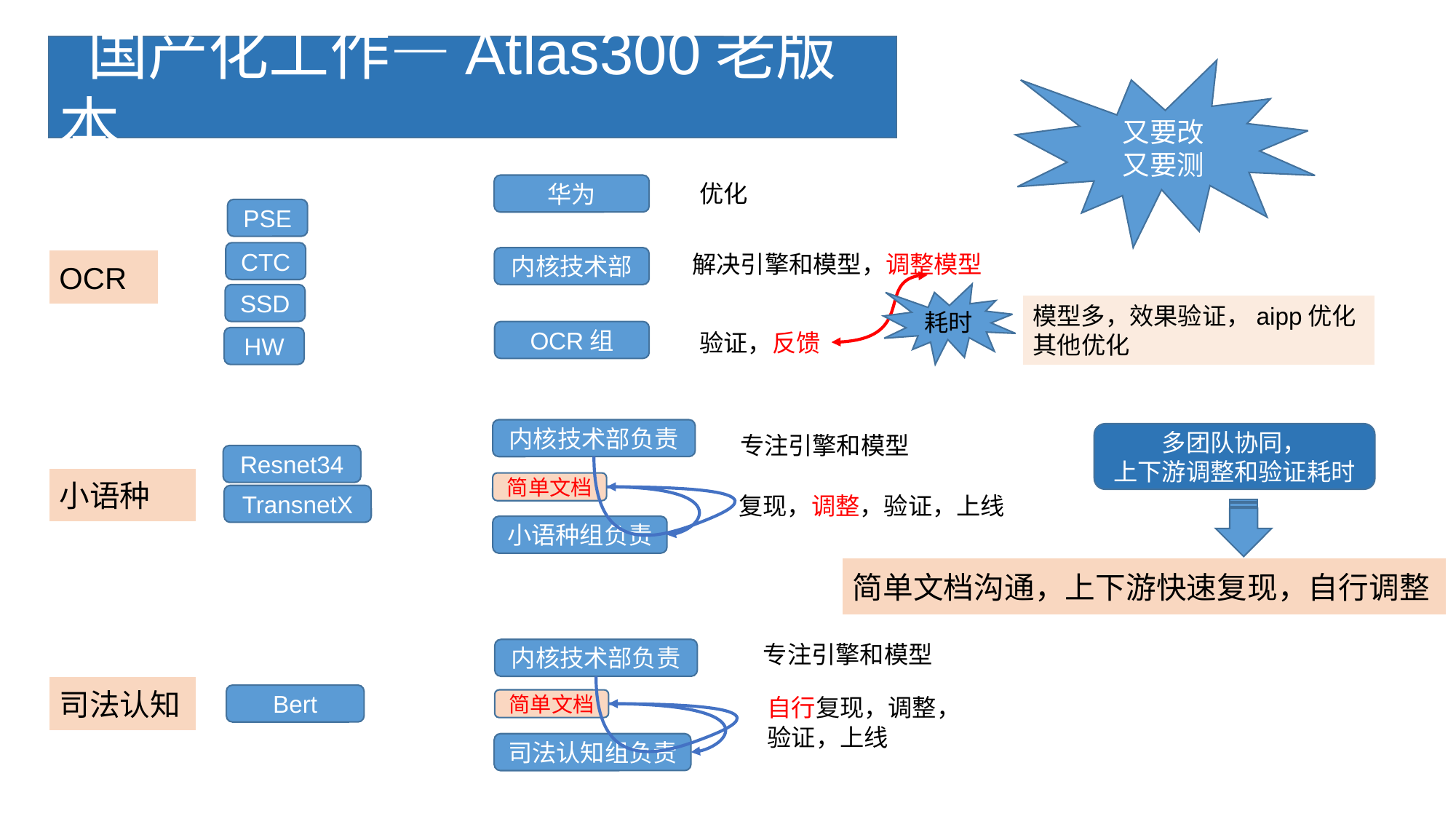

国产化工作—Atlas300老版本
又要改
又要测
优化
华为
PSE
CTC
解决引擎和模型，调整模型
内核技术部
OCR
耗时
SSD
模型多，效果验证，aipp优化其他优化
OCR组
验证，反馈
HW
内核技术部负责
多团队协同，
上下游调整和验证耗时
专注引擎和模型
Resnet34
小语种
简单文档
复现，调整，验证，上线
TransnetX

小语种组负责
简单文档沟通，上下游快速复现，自行调整
专注引擎和模型
内核技术部负责
司法认知
Bert
自行复现，调整，
验证，上线
简单文档
司法认知组负责